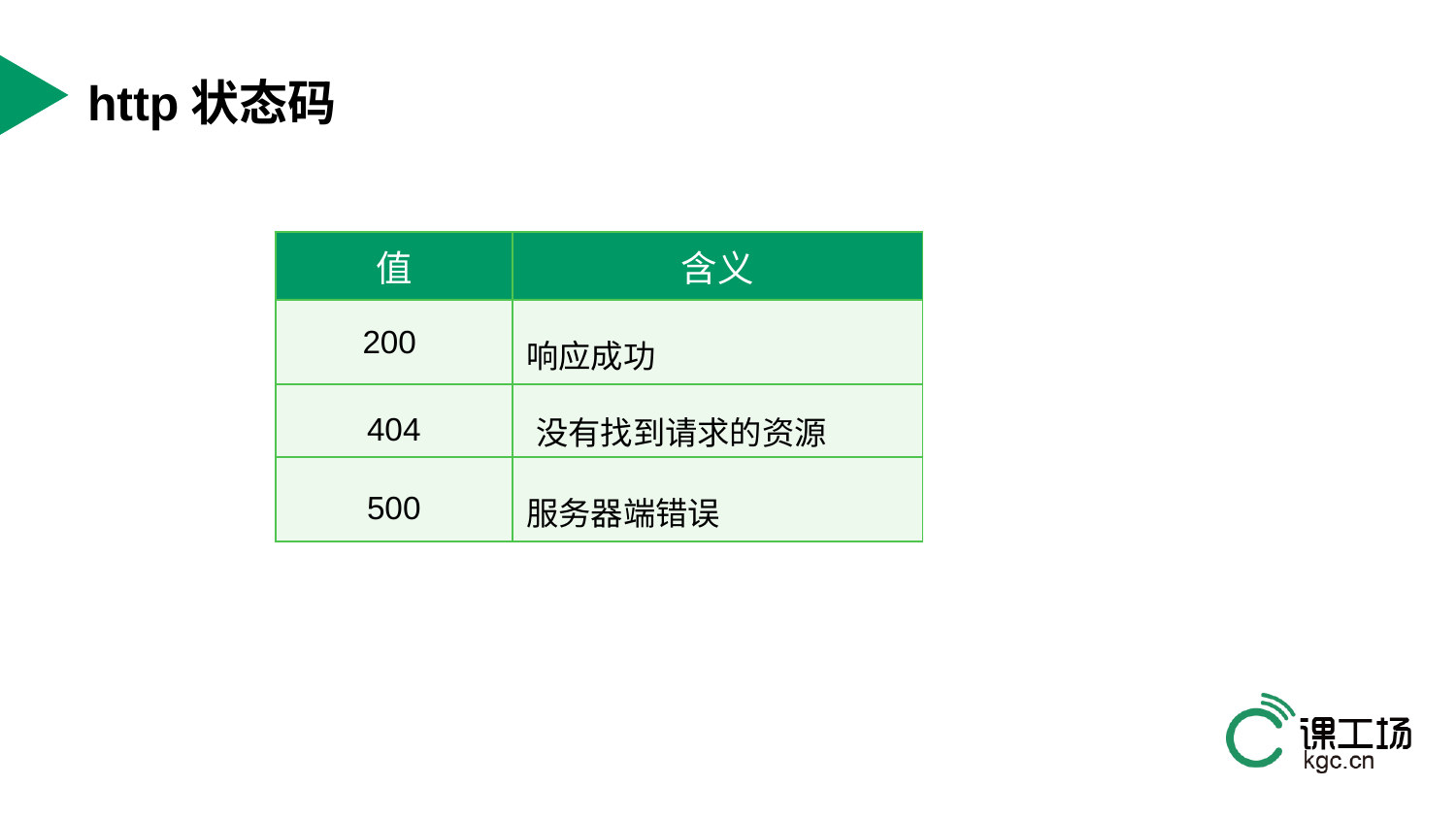

# http状态码
| 值 | 含义 |
| --- | --- |
| 200 | 响应成功 |
| 404 | 没有找到请求的资源 |
| 500 | 服务器端错误 |